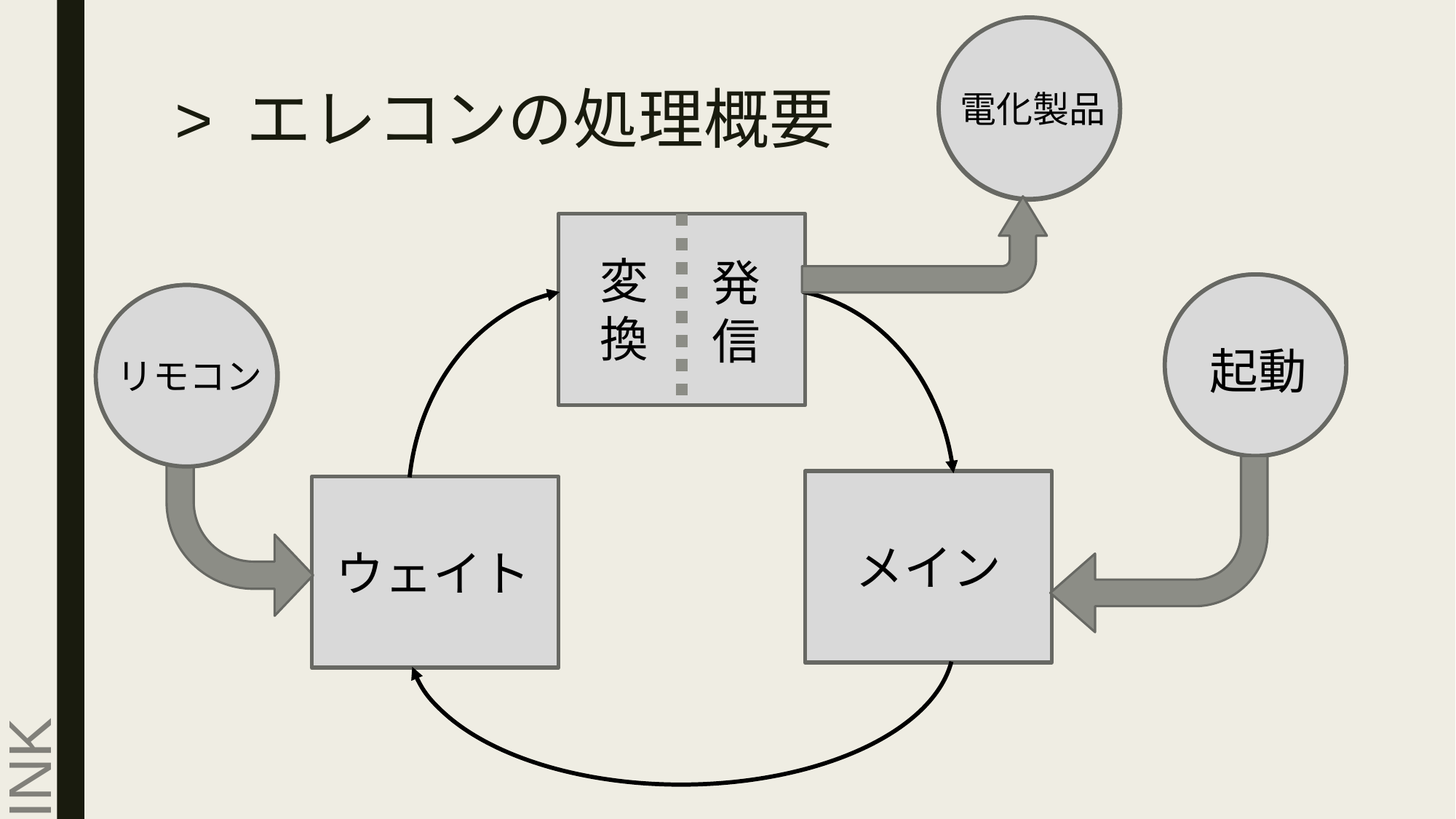

電化製品

電化製品
# > エレコンの処理概要

変
換
発信

起動

起動

リモコン

リモコン

メイン
INK
ウェイト